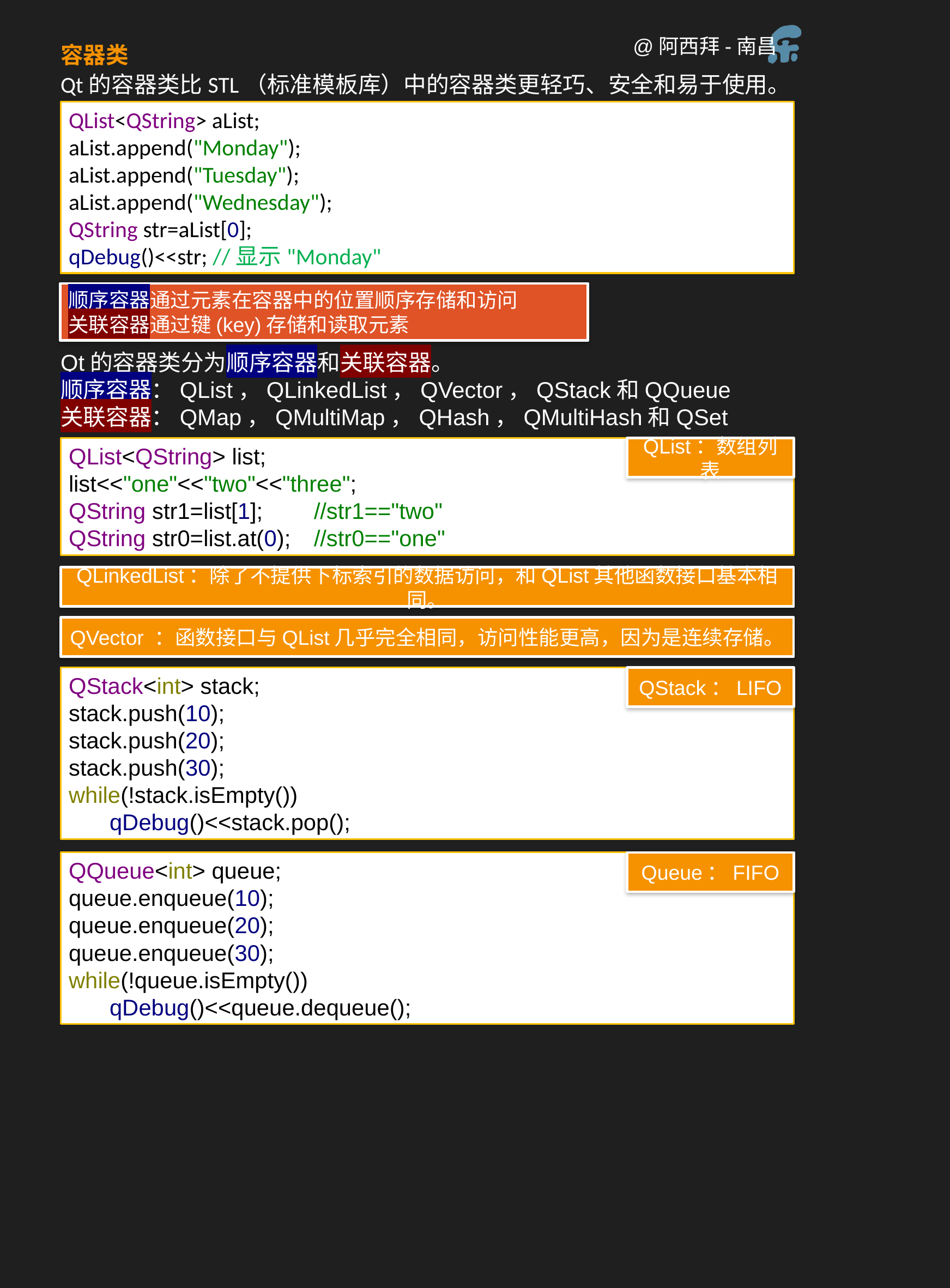

容器类
Qt的容器类比STL（标准模板库）中的容器类更轻巧、安全和易于使用。
QList<QString> aList;
aList.append("Monday");
aList.append("Tuesday");
aList.append("Wednesday");
QString str=aList[0];
qDebug()<<str; //显示"Monday"
顺序容器通过元素在容器中的位置顺序存储和访问
关联容器通过键(key)存储和读取元素
Qt的容器类分为顺序容器和关联容器。
顺序容器：QList，QLinkedList，QVector，QStack和QQueue
关联容器：QMap，QMultiMap，QHash，QMultiHash和QSet
QList<QString> list;
list<<"one"<<"two"<<"three";
QString str1=list[1]; 	//str1=="two"
QString str0=list.at(0); 	//str0=="one"
QList：数组列表
QLinkedList：除了不提供下标索引的数据访问，和QList其他函数接口基本相同。
QVector ：函数接口与QList几乎完全相同，访问性能更高，因为是连续存储。
QStack<int> stack;
stack.push(10);
stack.push(20);
stack.push(30);
while(!stack.isEmpty())
qDebug()<<stack.pop();
QStack：LIFO
QQueue<int> queue;
queue.enqueue(10);
queue.enqueue(20);
queue.enqueue(30);
while(!queue.isEmpty())
qDebug()<<queue.dequeue();
Queue：FIFO